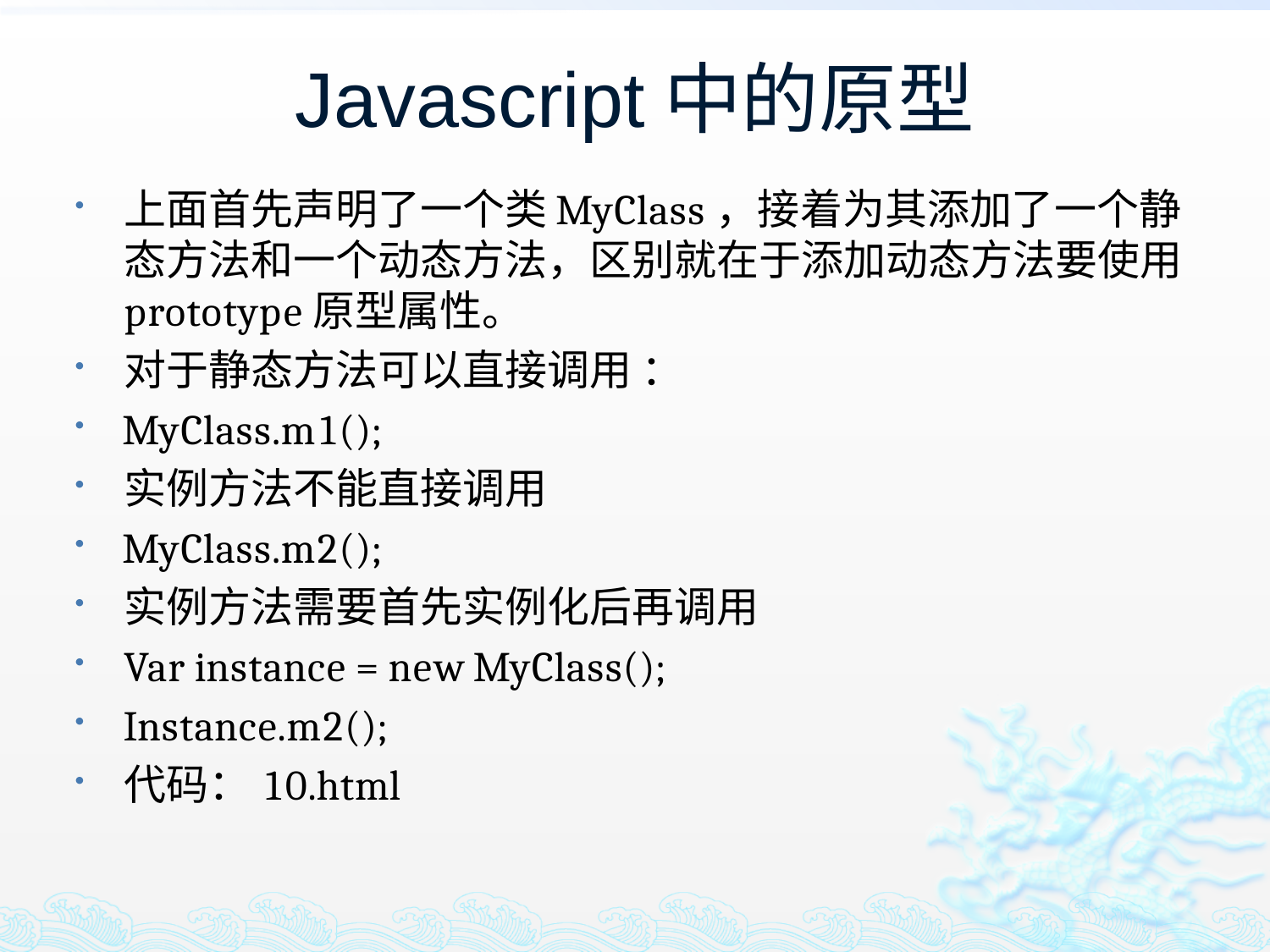

# Javascript中的原型
上面首先声明了一个类MyClass，接着为其添加了一个静态方法和一个动态方法，区别就在于添加动态方法要使用prototype原型属性。
对于静态方法可以直接调用 ：
MyClass.m1();
实例方法不能直接调用
MyClass.m2();
实例方法需要首先实例化后再调用
Var instance = new MyClass();
Instance.m2();
代码：10.html